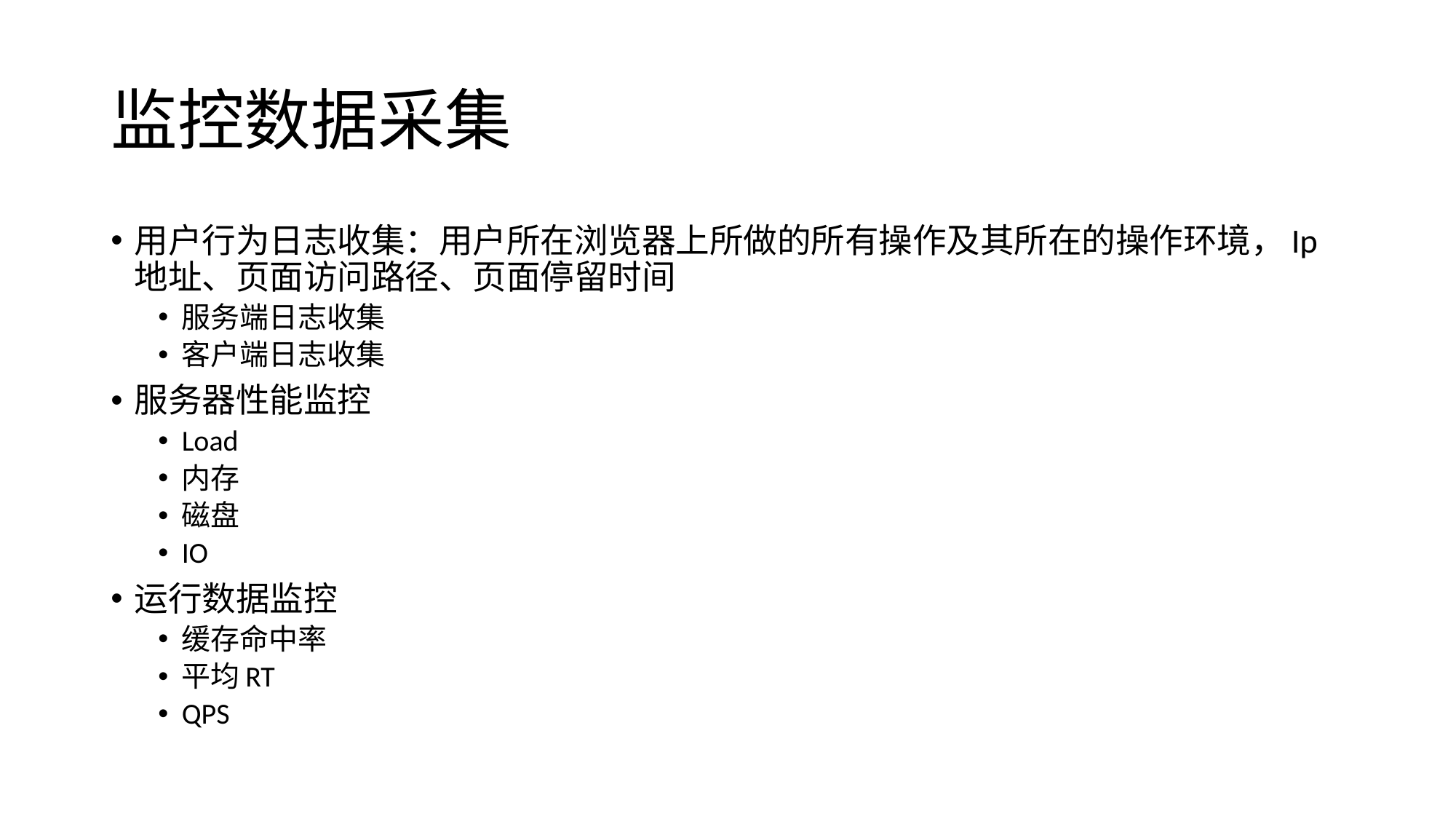

# 监控数据采集
用户行为日志收集：用户所在浏览器上所做的所有操作及其所在的操作环境，Ip地址、页面访问路径、页面停留时间
服务端日志收集
客户端日志收集
服务器性能监控
Load
内存
磁盘
IO
运行数据监控
缓存命中率
平均RT
QPS